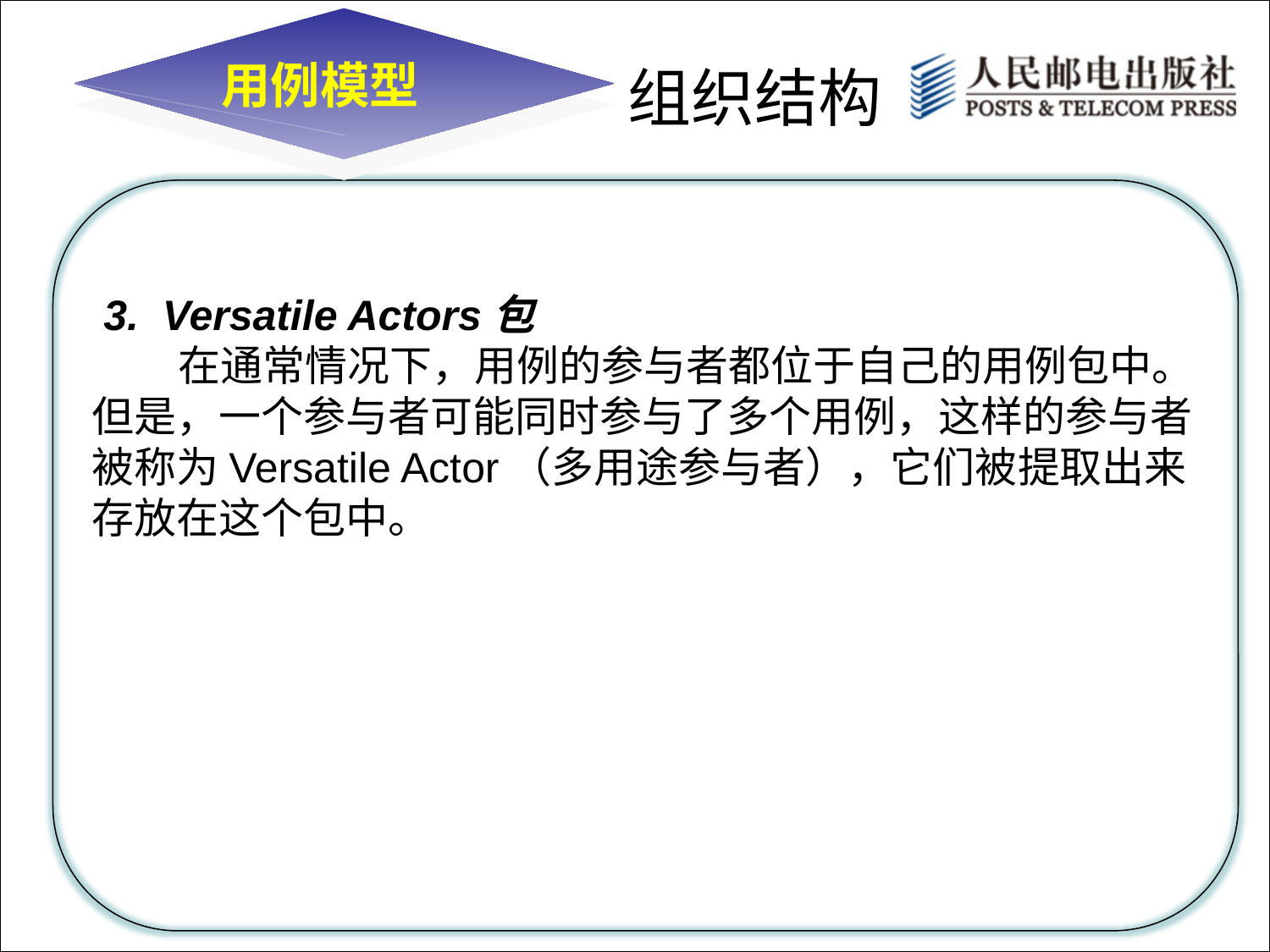

用例模型

组织结构

 3.  Versatile Actors包
        在通常情况下，用例的参与者都位于自己的用例包中。但是，一个参与者可能同时参与了多个用例，这样的参与者被称为Versatile Actor（多用途参与者），它们被提取出来存放在这个包中。